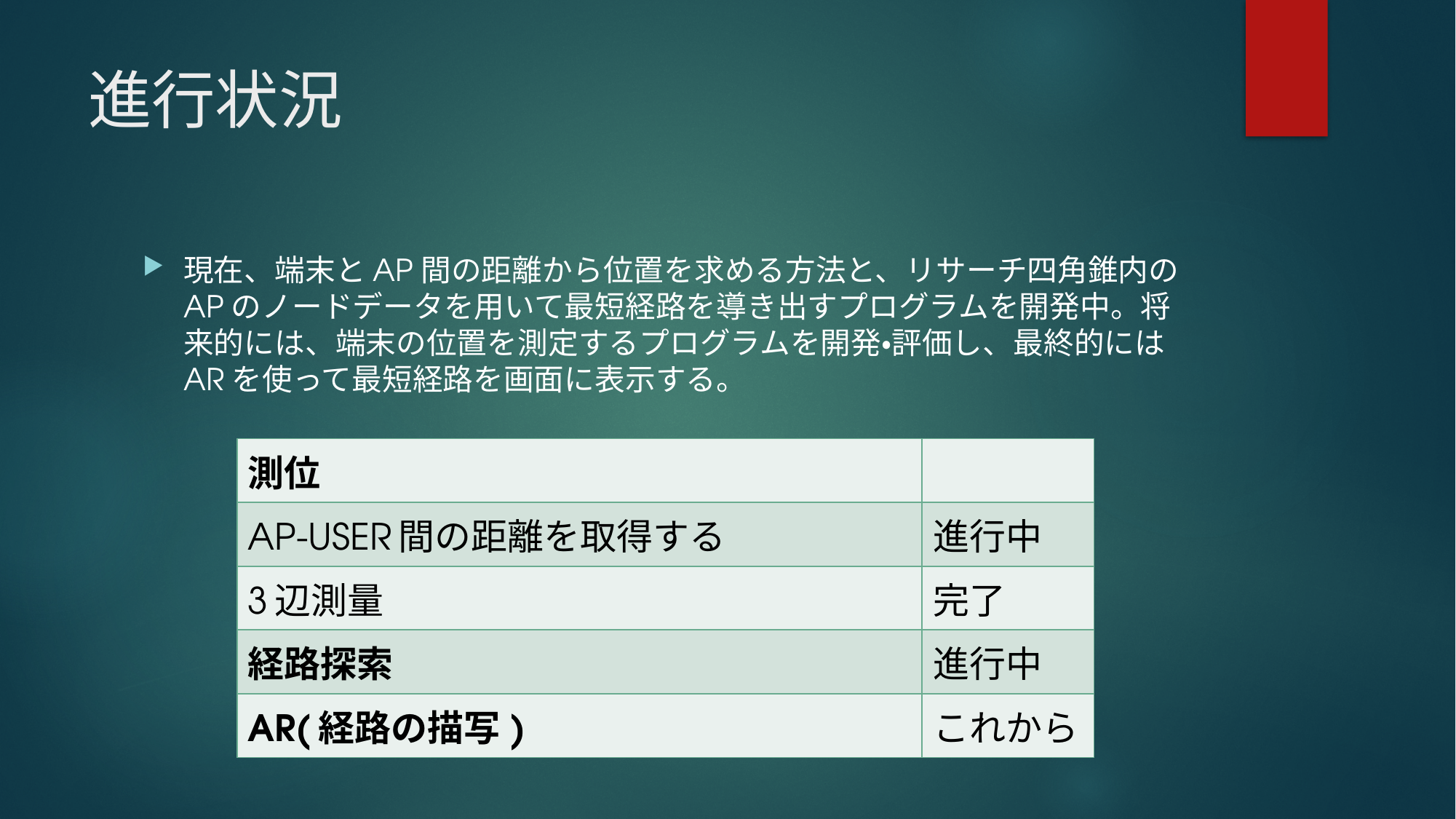

# 進行状況
現在、端末とAP間の距離から位置を求める方法と、リサーチ四角錐内のAPのノードデータを用いて最短経路を導き出すプログラムを開発中。将来的には、端末の位置を測定するプログラムを開発・評価し、最終的にはARを使って最短経路を画面に表示する。
| 測位 |  |
| --- | --- |
| AP-USER間の距離を取得する | 進行中 |
| 3辺測量 | 完了 |
| 経路探索 | 進行中 |
| AR(経路の描写) | これから |